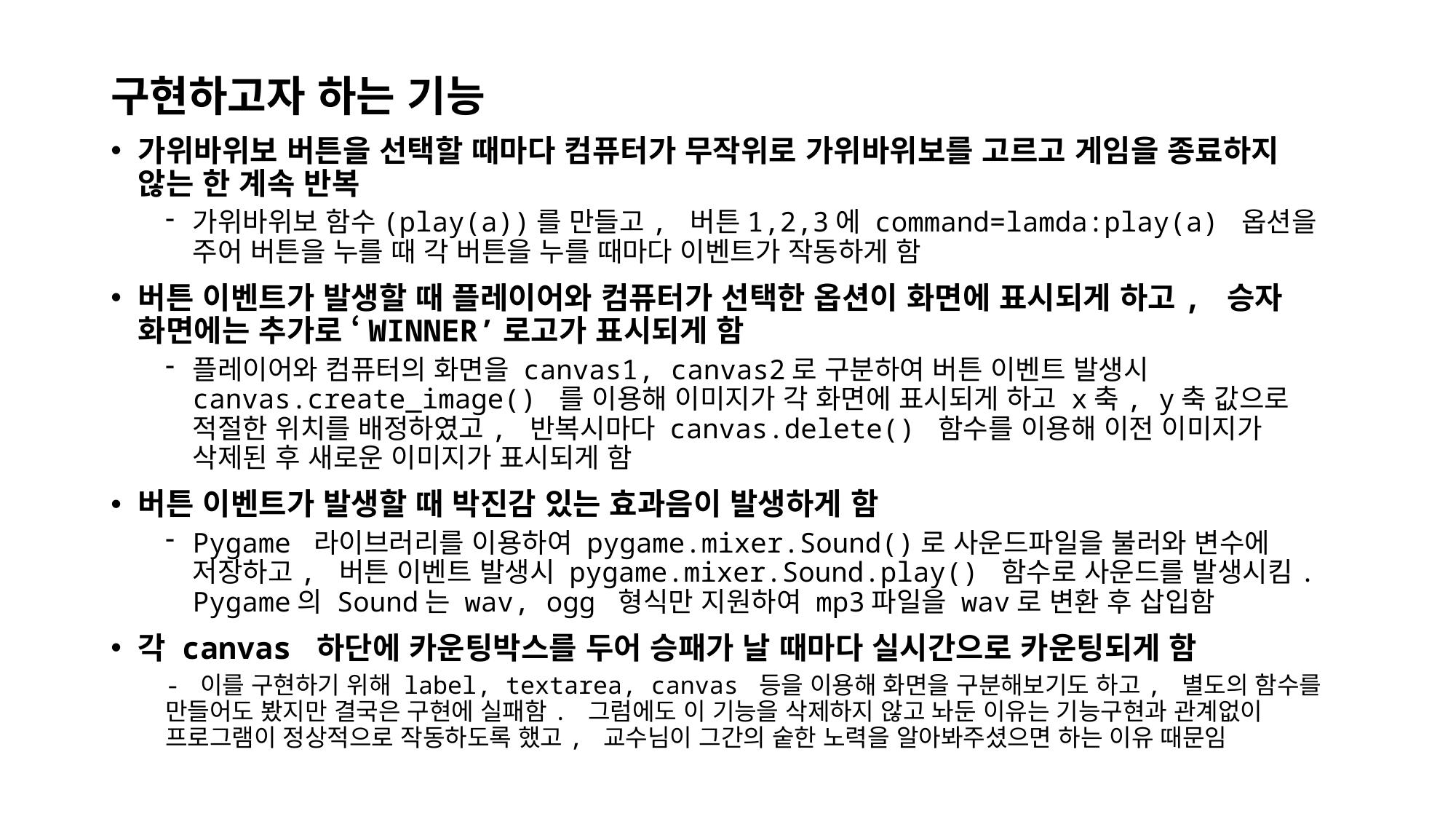

구현하고자 하는 기능
가위바위보 버튼을 선택할 때마다 컴퓨터가 무작위로 가위바위보를 고르고 게임을 종료하지 않는 한 계속 반복
가위바위보 함수(play(a))를 만들고, 버튼1,2,3에 command=lamda:play(a) 옵션을 주어 버튼을 누를 때 각 버튼을 누를 때마다 이벤트가 작동하게 함
버튼 이벤트가 발생할 때 플레이어와 컴퓨터가 선택한 옵션이 화면에 표시되게 하고, 승자 화면에는 추가로 ‘WINNER’로고가 표시되게 함
플레이어와 컴퓨터의 화면을 canvas1, canvas2로 구분하여 버튼 이벤트 발생시 canvas.create_image() 를 이용해 이미지가 각 화면에 표시되게 하고 x축, y축 값으로 적절한 위치를 배정하였고, 반복시마다 canvas.delete() 함수를 이용해 이전 이미지가 삭제된 후 새로운 이미지가 표시되게 함
버튼 이벤트가 발생할 때 박진감 있는 효과음이 발생하게 함
Pygame 라이브러리를 이용하여 pygame.mixer.Sound()로 사운드파일을 불러와 변수에 저장하고, 버튼 이벤트 발생시 pygame.mixer.Sound.play() 함수로 사운드를 발생시킴. Pygame의 Sound는 wav, ogg 형식만 지원하여 mp3파일을 wav로 변환 후 삽입함
각 canvas 하단에 카운팅박스를 두어 승패가 날 때마다 실시간으로 카운팅되게 함
- 이를 구현하기 위해 label, textarea, canvas 등을 이용해 화면을 구분해보기도 하고, 별도의 함수를 만들어도 봤지만 결국은 구현에 실패함. 그럼에도 이 기능을 삭제하지 않고 놔둔 이유는 기능구현과 관계없이 프로그램이 정상적으로 작동하도록 했고, 교수님이 그간의 숱한 노력을 알아봐주셨으면 하는 이유 때문임